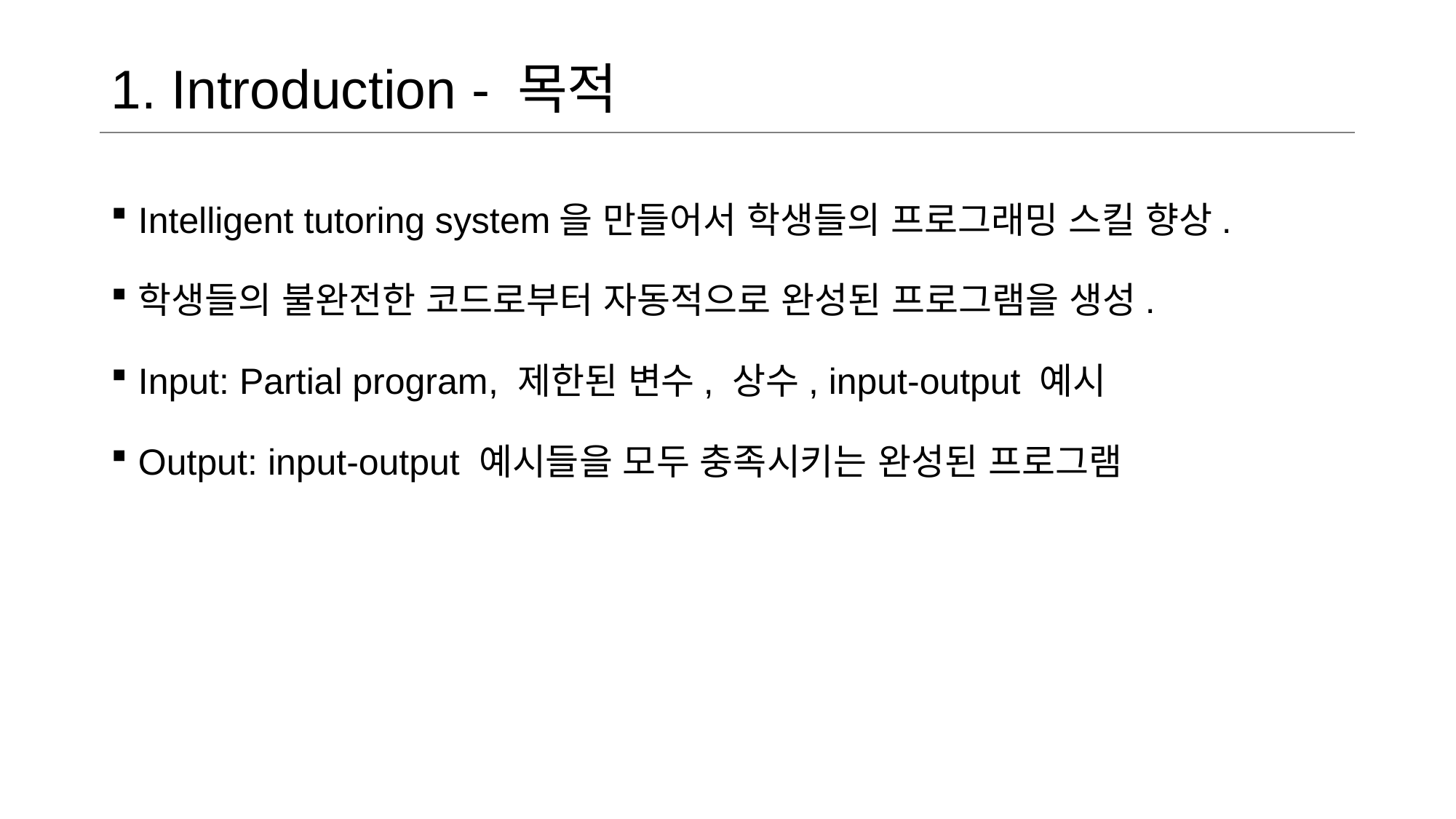

# 1. Introduction - 목적
Intelligent tutoring system을 만들어서 학생들의 프로그래밍 스킬 향상.
학생들의 불완전한 코드로부터 자동적으로 완성된 프로그램을 생성.
Input: Partial program, 제한된 변수, 상수, input-output 예시
Output: input-output 예시들을 모두 충족시키는 완성된 프로그램